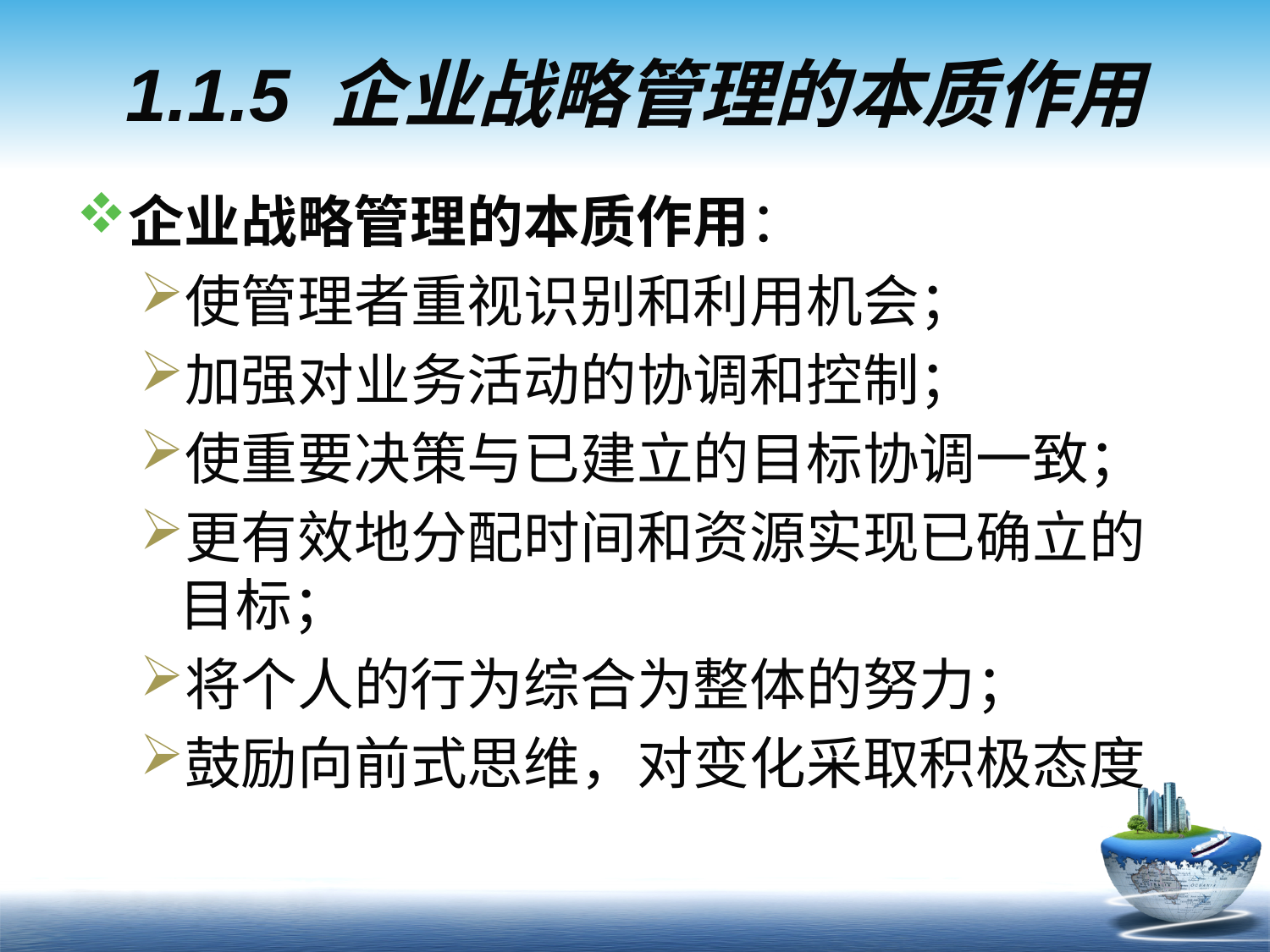

# 1.1.5 企业战略管理的本质作用
企业战略管理的本质作用：
使管理者重视识别和利用机会；
加强对业务活动的协调和控制；
使重要决策与已建立的目标协调一致；
更有效地分配时间和资源实现已确立的目标；
将个人的行为综合为整体的努力；
鼓励向前式思维，对变化采取积极态度